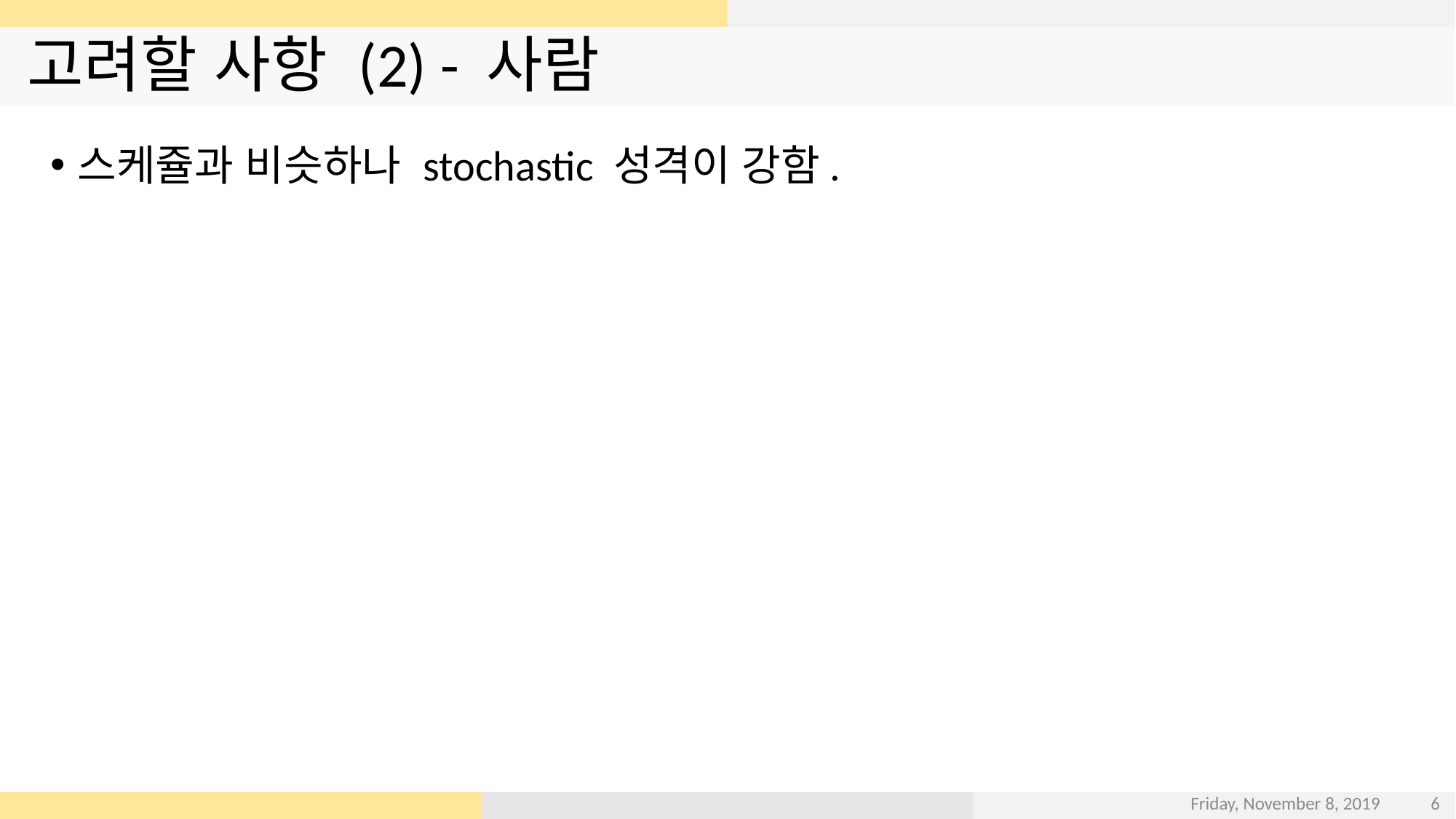

# 고려할 사항 (2) - 사람
스케쥴과 비슷하나 stochastic 성격이 강함.